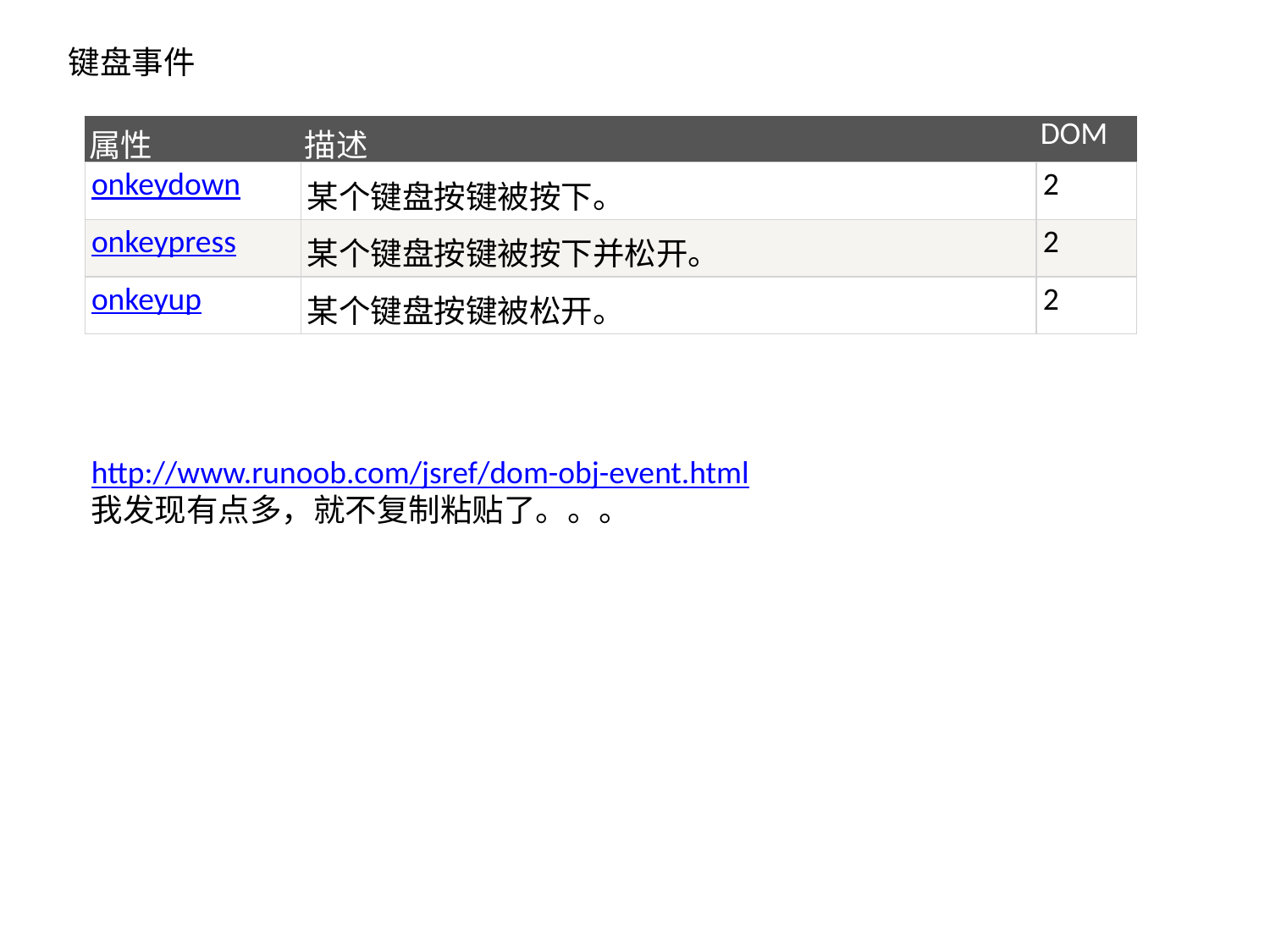

键盘事件
| 属性 | 描述 | DOM |
| --- | --- | --- |
| onkeydown | 某个键盘按键被按下。 | 2 |
| onkeypress | 某个键盘按键被按下并松开。 | 2 |
| onkeyup | 某个键盘按键被松开。 | 2 |
http://www.runoob.com/jsref/dom-obj-event.html
我发现有点多，就不复制粘贴了。。。